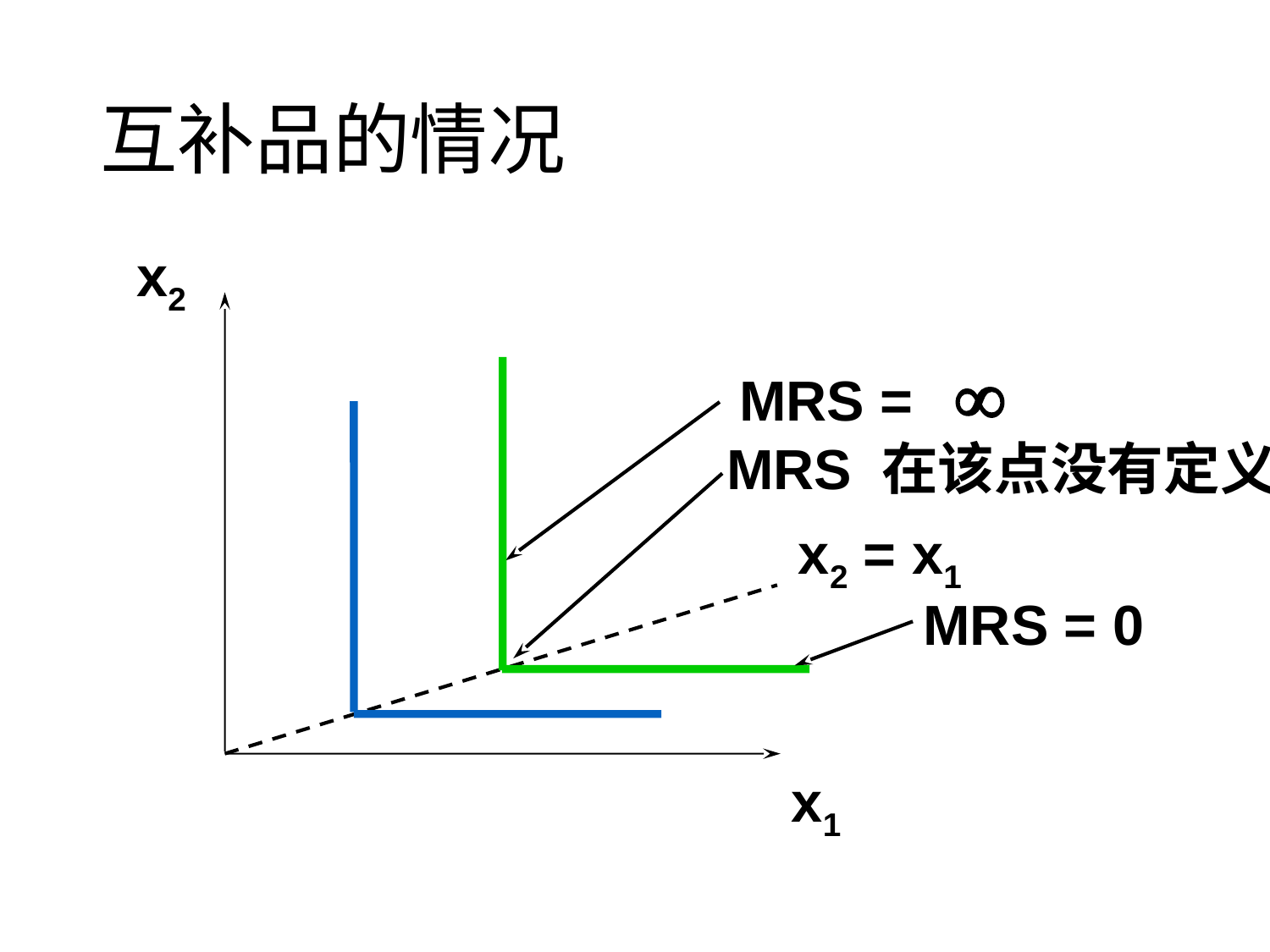

# 互补品的情况
x2

∞

MRS =

MRS 在该点没有定义

x2 = x1
MRS = 0

x1